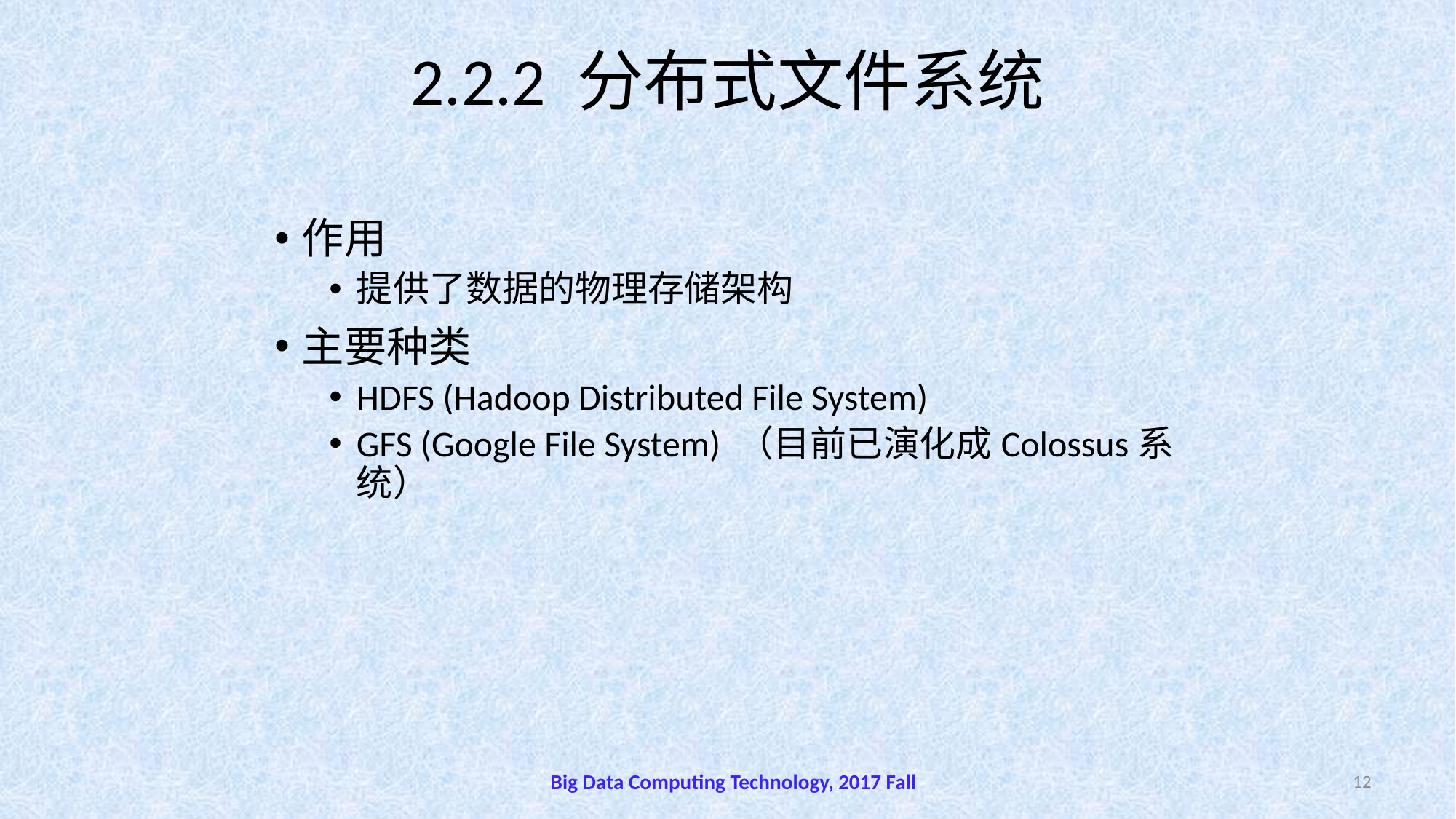

# 2.2.2 分布式文件系统
作用
提供了数据的物理存储架构
主要种类
HDFS (Hadoop Distributed File System)
GFS (Google File System) （目前已演化成Colossus系统）
Big Data Computing Technology, 2017 Fall
12